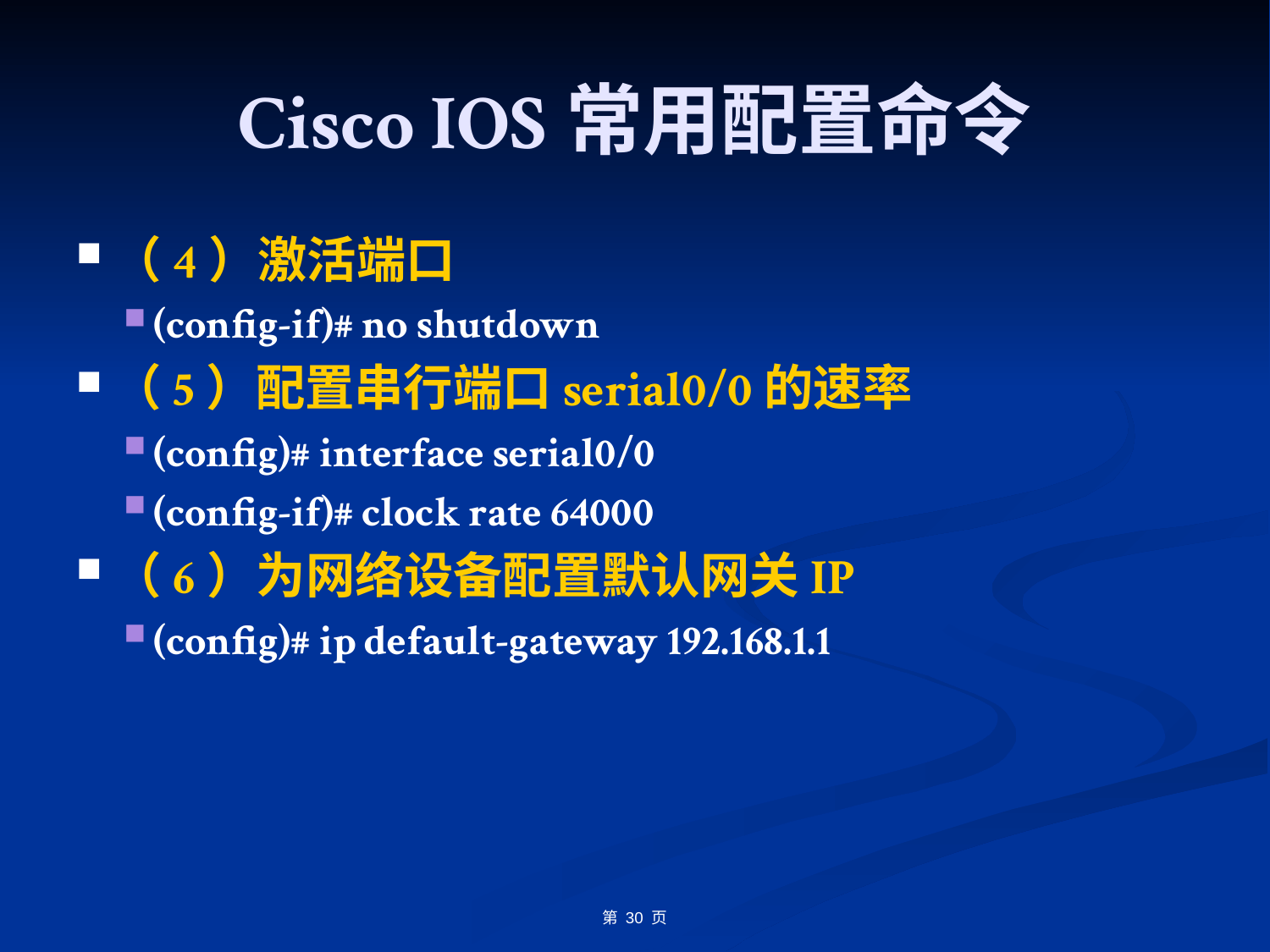

# Cisco IOS常用配置命令
（4）激活端口
(config-if)# no shutdown
（5）配置串行端口serial0/0的速率
(config)# interface serial0/0
(config-if)# clock rate 64000
（6）为网络设备配置默认网关IP
(config)# ip default-gateway 192.168.1.1

第 30 页